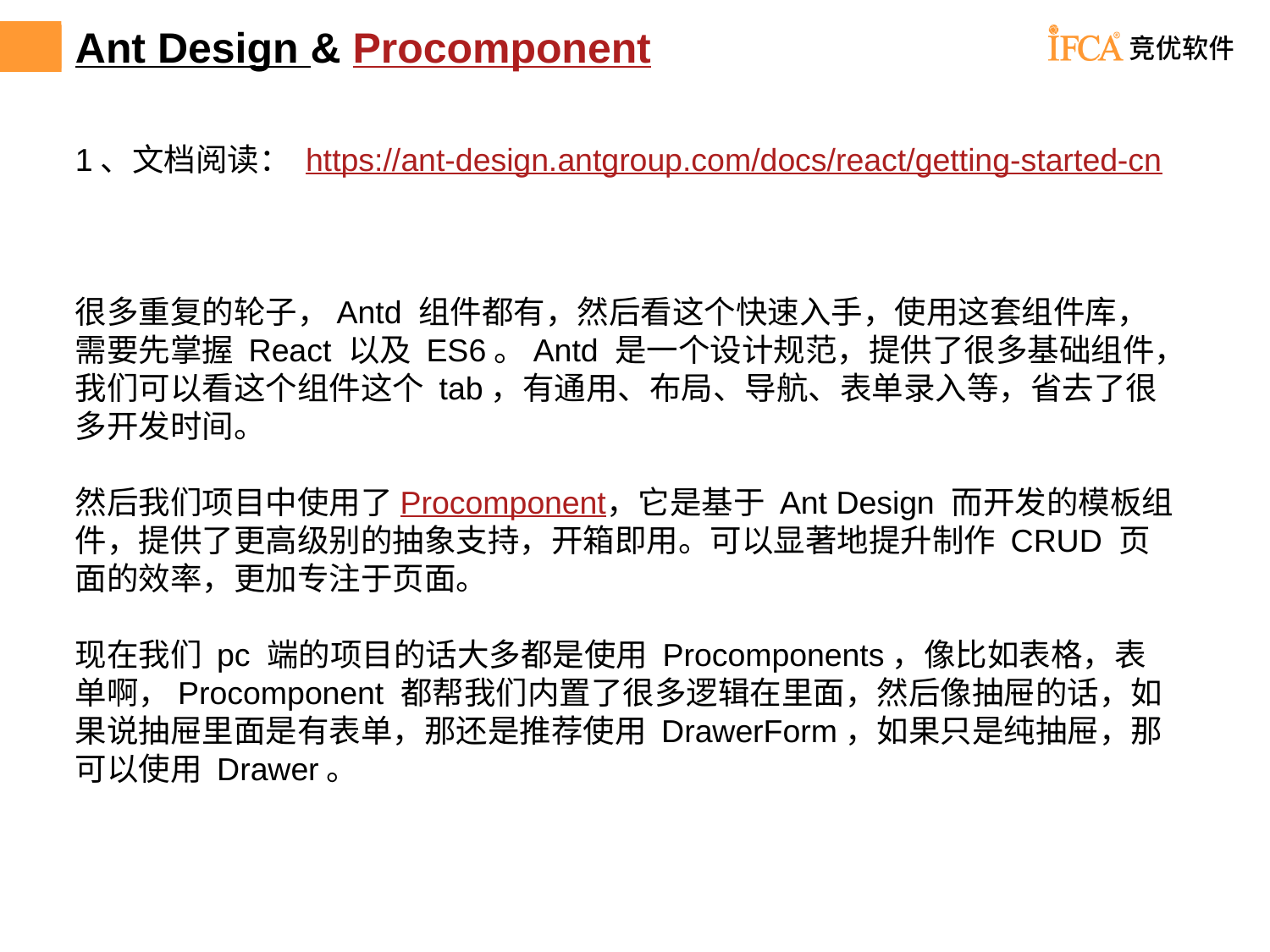

# Ant Design & Procomponent
1、文档阅读： https://ant-design.antgroup.com/docs/react/getting-started-cn

很多重复的轮子，Antd 组件都有，然后看这个快速入手，使用这套组件库，需要先掌握 React 以及 ES6。Antd 是一个设计规范，提供了很多基础组件，我们可以看这个组件这个 tab，有通用、布局、导航、表单录入等，省去了很多开发时间。

然后我们项目中使用了Procomponent，它是基于 Ant Design 而开发的模板组件，提供了更高级别的抽象支持，开箱即用。可以显著地提升制作 CRUD 页面的效率，更加专注于页面。

现在我们 pc 端的项目的话大多都是使用 Procomponents，像比如表格，表单啊，Procomponent 都帮我们内置了很多逻辑在里面，然后像抽屉的话，如果说抽屉里面是有表单，那还是推荐使用 DrawerForm，如果只是纯抽屉，那可以使用 Drawer。